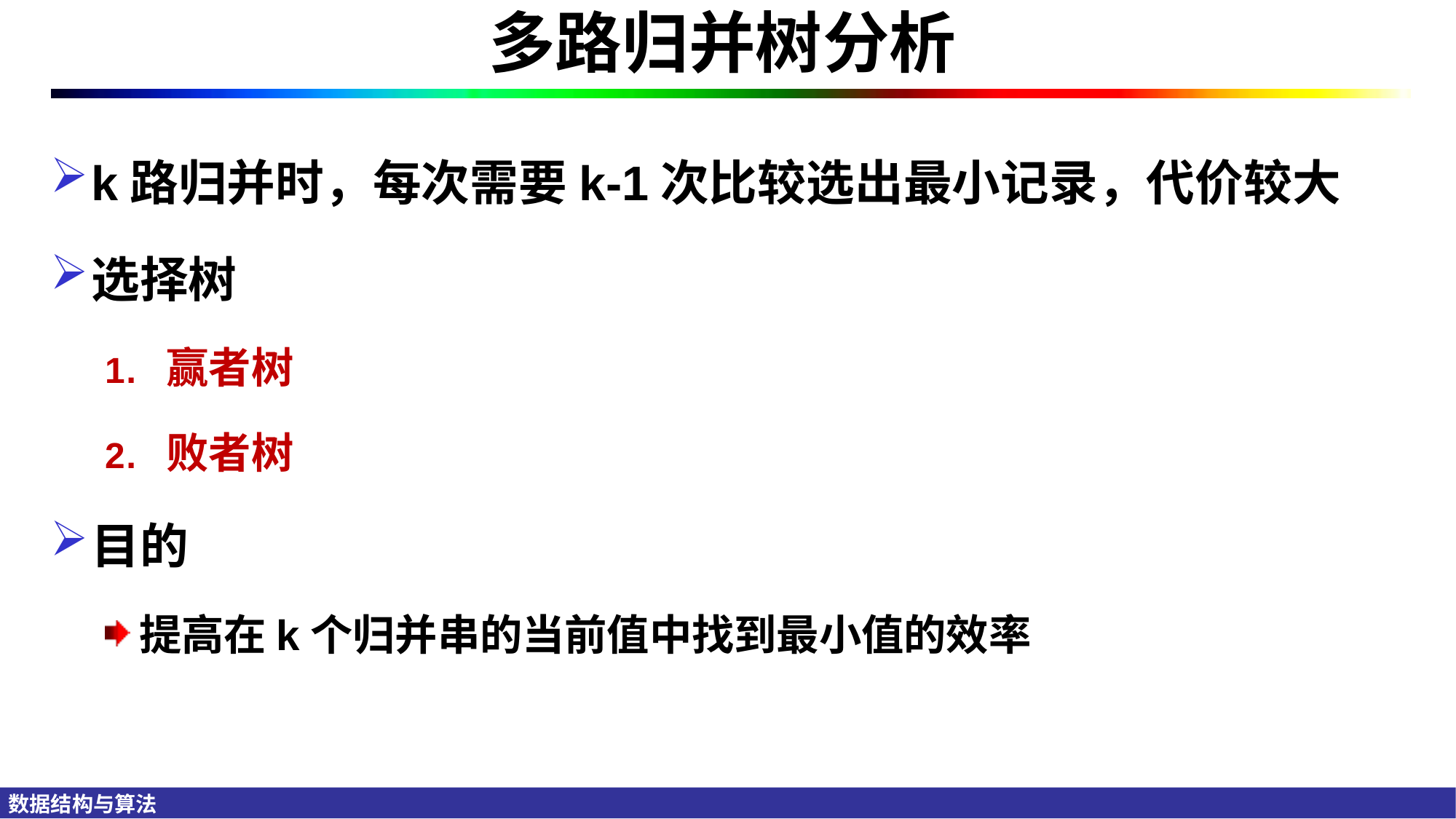

多路归并树分析
k路归并时，每次需要k-1次比较选出最小记录，代价较大
选择树
赢者树
败者树
目的
提高在k个归并串的当前值中找到最小值的效率